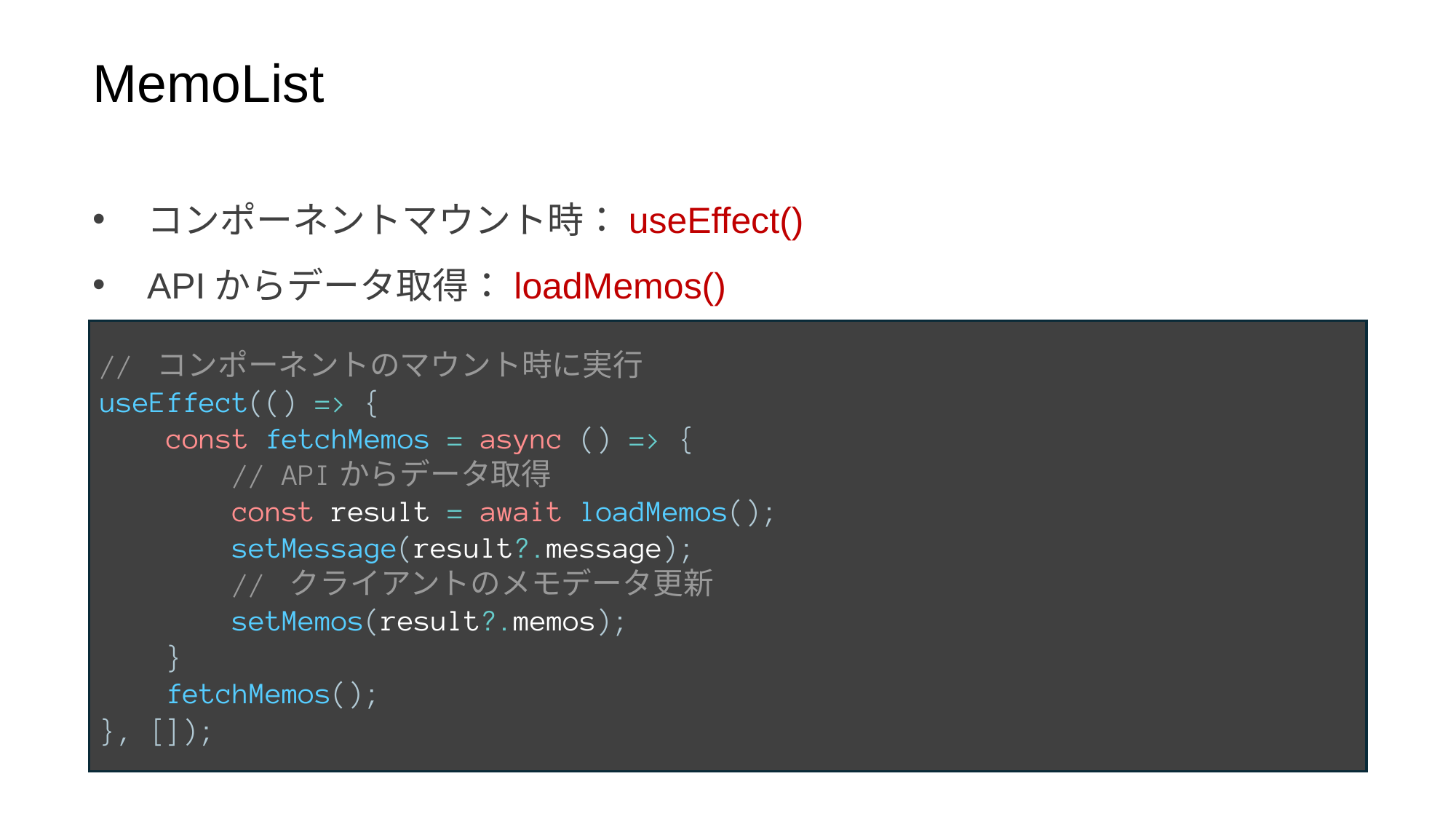

MemoList
コンポーネントマウント時：useEffect()
APIからデータ取得：loadMemos()
// コンポーネントのマウント時に実行
useEffect(() => {
    const fetchMemos = async () => {
        // APIからデータ取得
        const result = await loadMemos();
        setMessage(result?.message);
        // クライアントのメモデータ更新
        setMemos(result?.memos);
    }
    fetchMemos();
}, []);